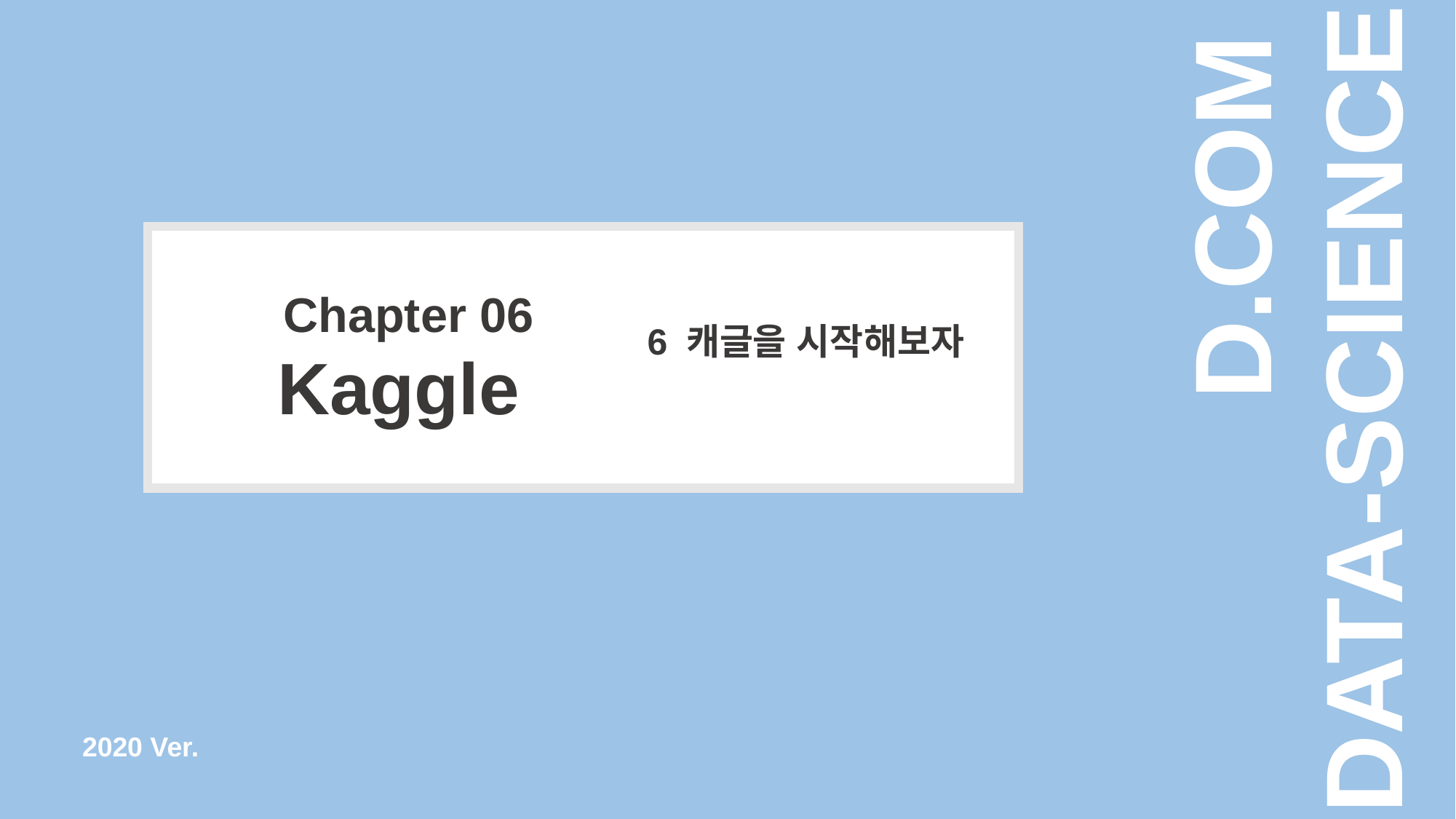

D.COM
DATA-SCIENCE
Chapter 06
Kaggle
6 캐글을 시작해보자
2020 Ver.